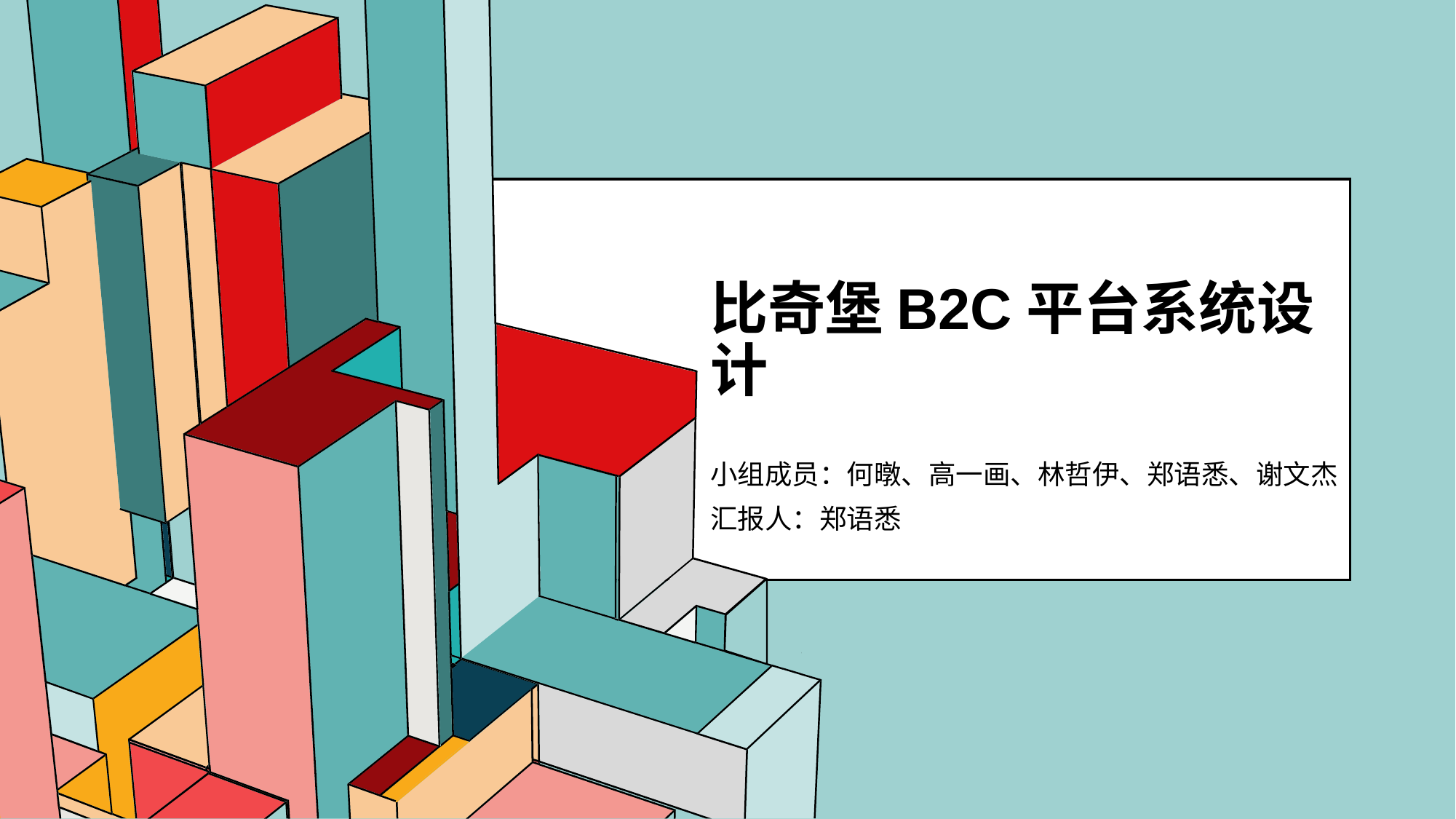

# 比奇堡B2C平台系统设计
小组成员：何暾、高一画、林哲伊、郑语悉、谢文杰
汇报人：郑语悉